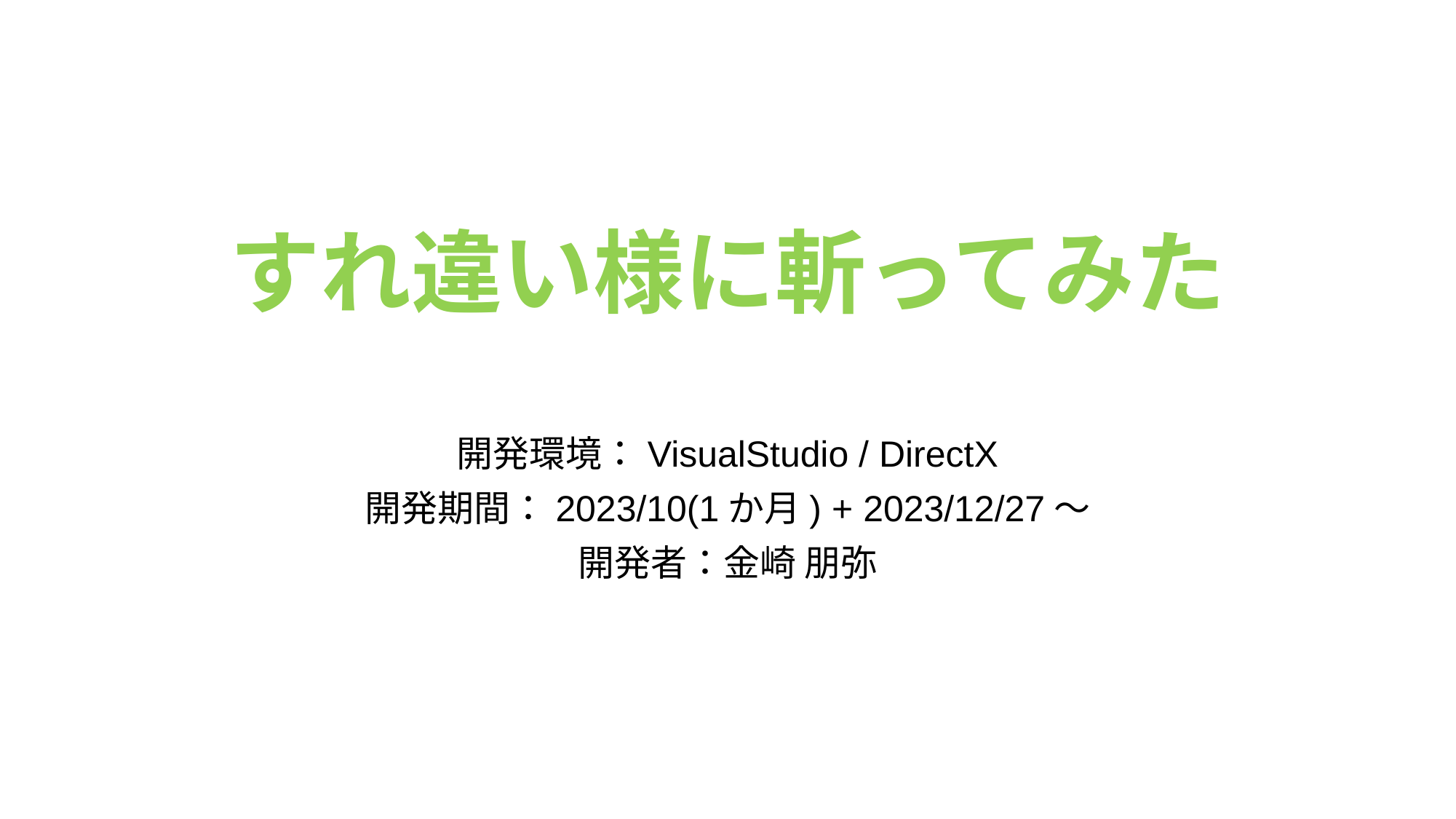

# すれ違い様に斬ってみた
開発環境：VisualStudio / DirectX
開発期間：2023/10(1か月) + 2023/12/27～
開発者：金崎 朋弥